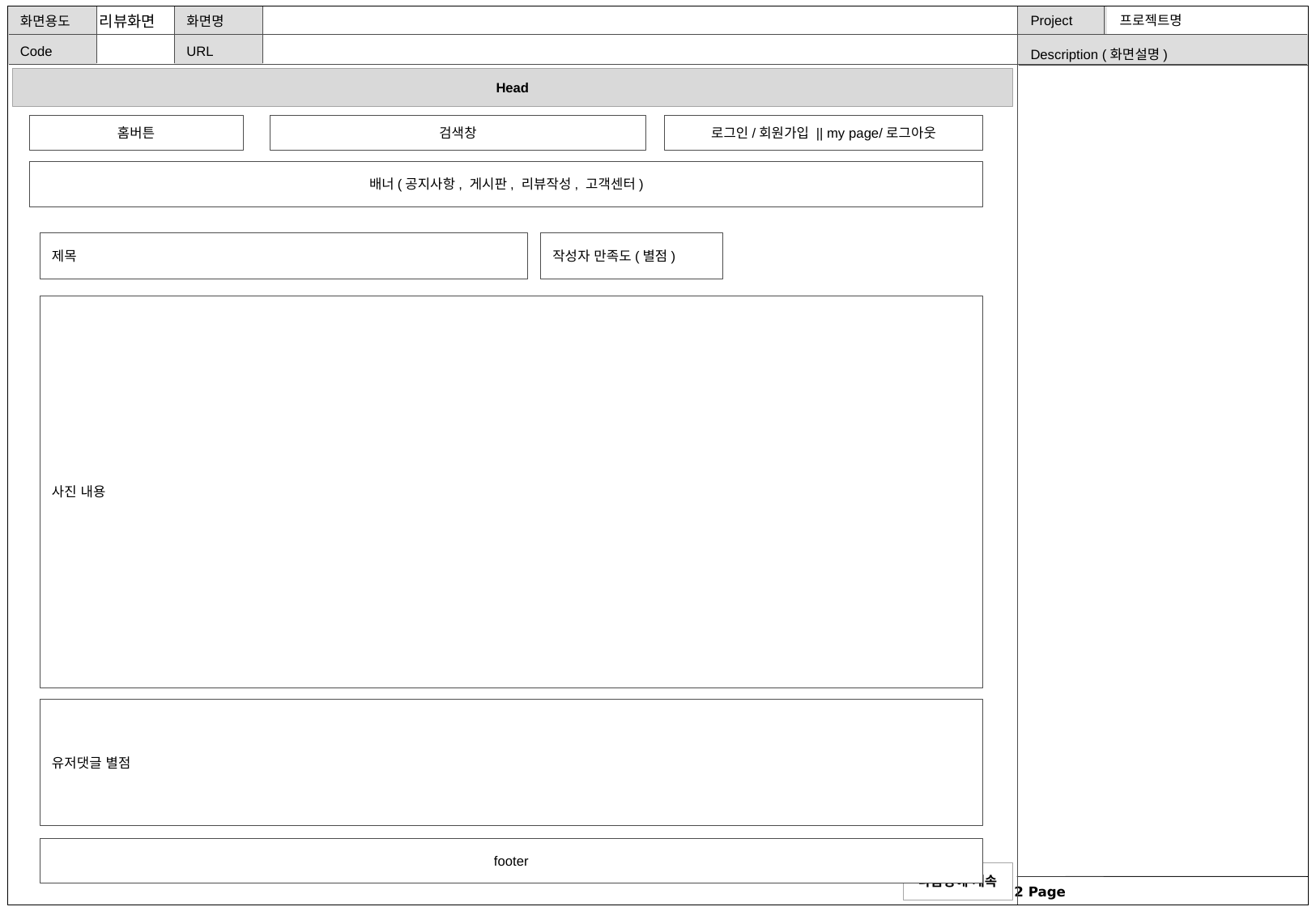

리뷰화면
홈버튼
검색창
로그인/회원가입 || my page/로그아웃
배너(공지사항, 게시판, 리뷰작성, 고객센터)
제목
작성자 만족도(별점)
사진 내용
유저댓글 별점
footer